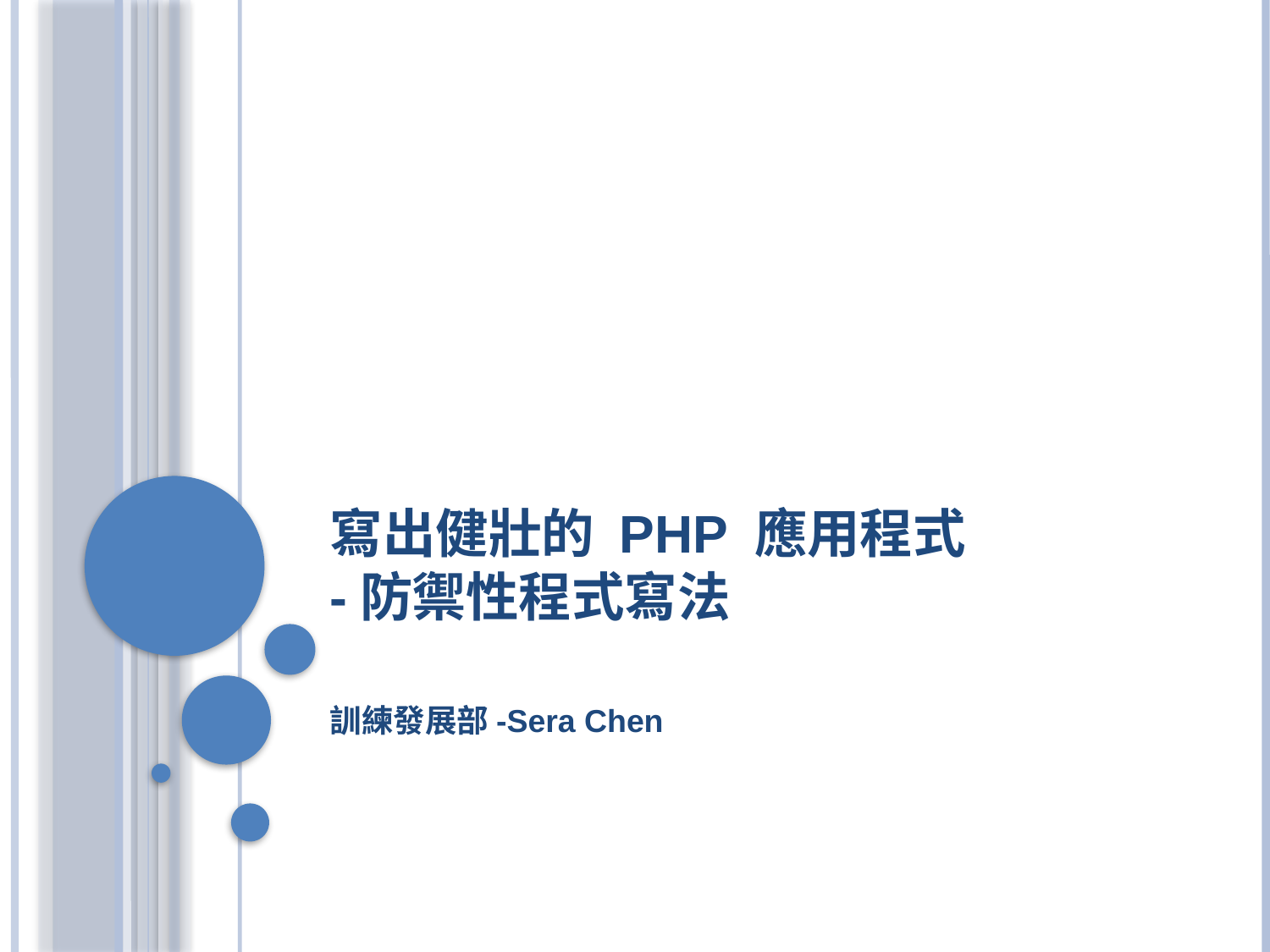

# 寫出健壯的 PHP 應用程式 -防禦性程式寫法
訓練發展部-Sera Chen